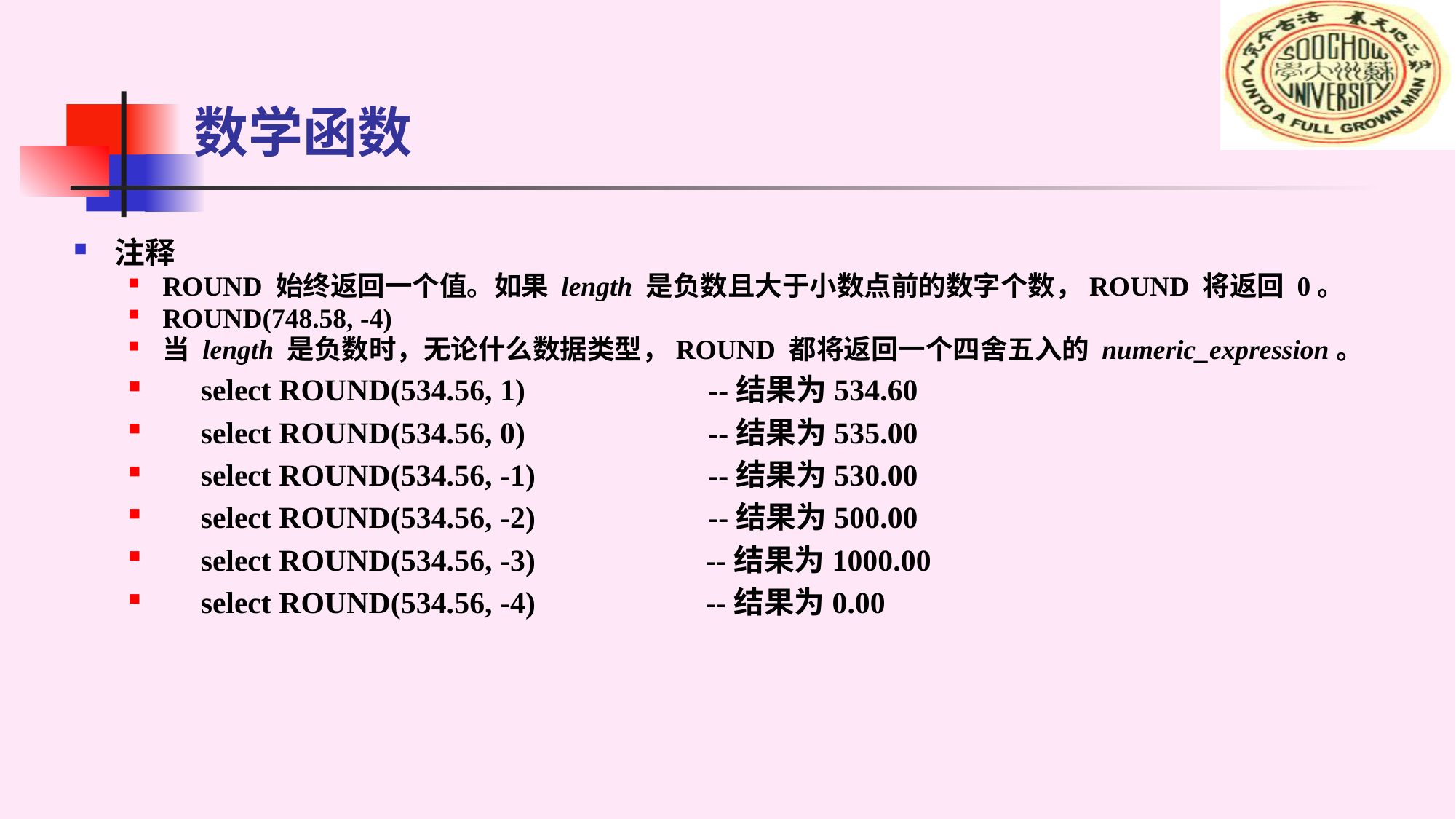

# 数学函数
注释
ROUND 始终返回一个值。如果 length 是负数且大于小数点前的数字个数，ROUND 将返回 0。
ROUND(748.58, -4)
当 length 是负数时，无论什么数据类型，ROUND 都将返回一个四舍五入的 numeric_expression。
     select ROUND(534.56, 1) 		--结果为534.60
     select ROUND(534.56, 0) 		--结果为535.00
     select ROUND(534.56, -1)		--结果为530.00
     select ROUND(534.56, -2)		--结果为500.00
     select ROUND(534.56, -3)   	              --结果为1000.00
     select ROUND(534.56, -4)  	              --结果为0.00